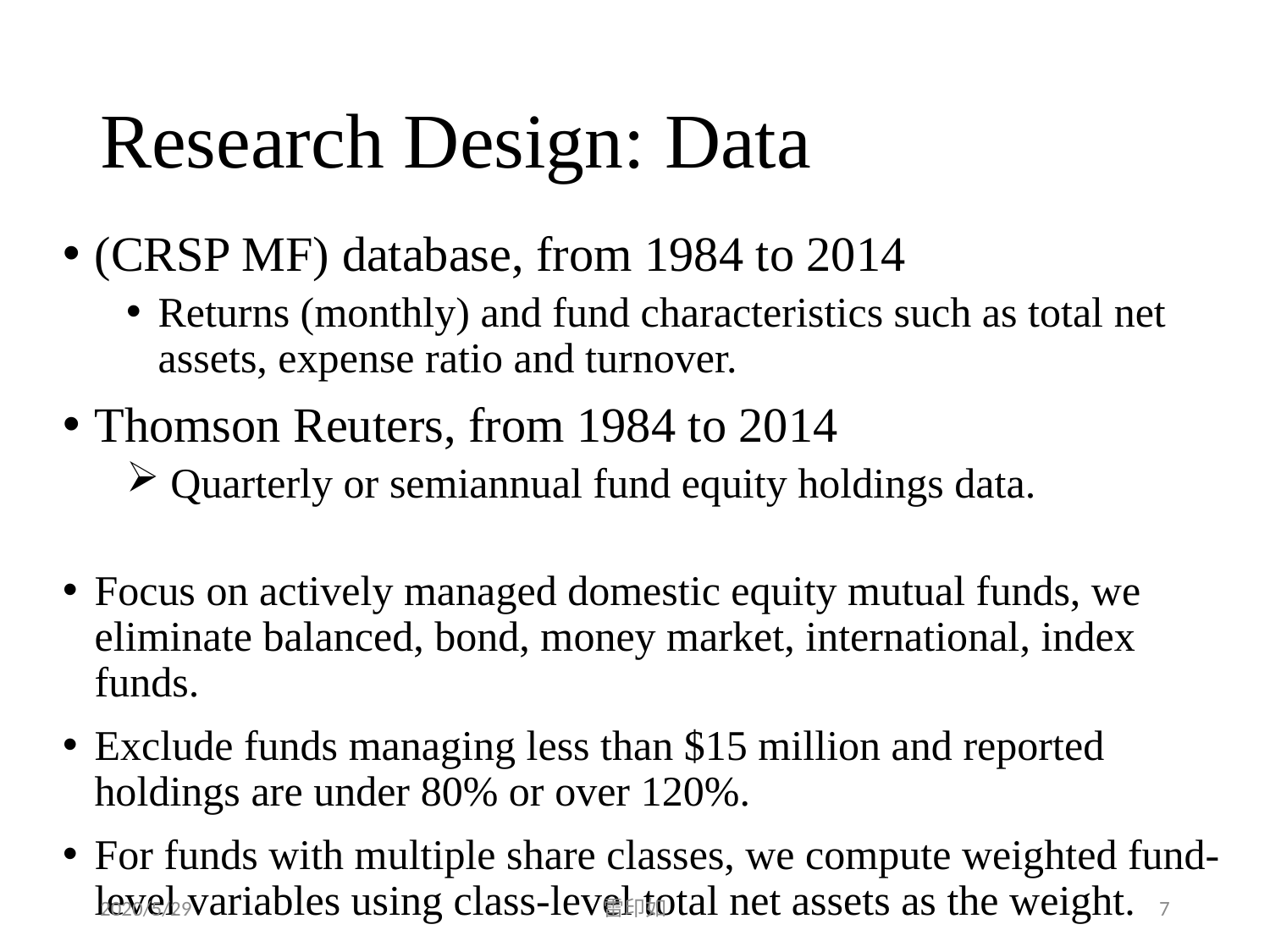

# Research Design: Data
(CRSP MF) database, from 1984 to 2014
Returns (monthly) and fund characteristics such as total net assets, expense ratio and turnover.
Thomson Reuters, from 1984 to 2014
 Quarterly or semiannual fund equity holdings data.

Focus on actively managed domestic equity mutual funds, we eliminate balanced, bond, money market, international, index funds.
Exclude funds managing less than $15 million and reported holdings are under 80% or over 120%.
For funds with multiple share classes, we compute weighted fund-level variables using class-level total net assets as the weight.
2020/5/29
雷印如
7